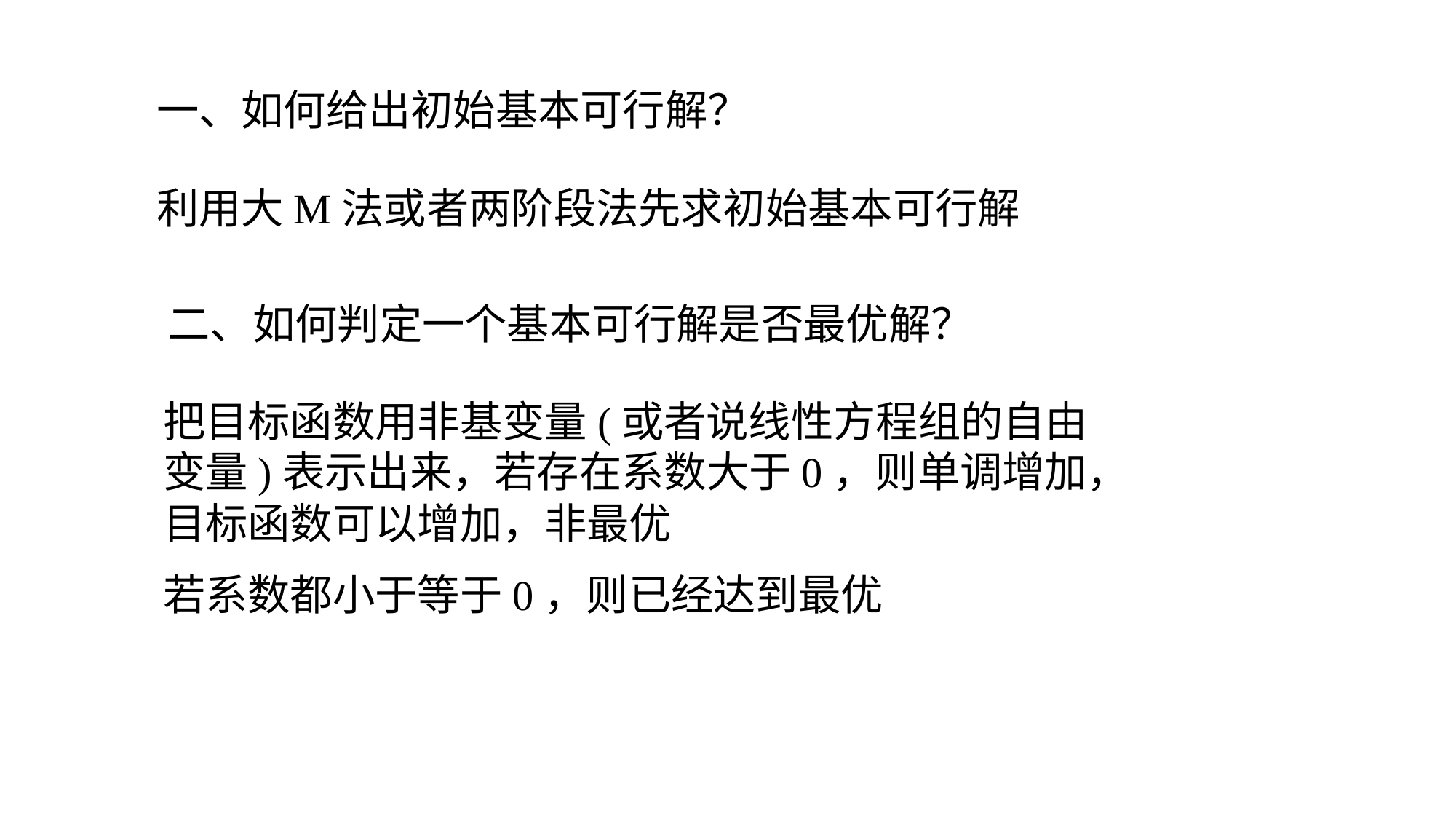

一、如何给出初始基本可行解？
利用大M法或者两阶段法先求初始基本可行解
二、如何判定一个基本可行解是否最优解？
把目标函数用非基变量(或者说线性方程组的自由变量)表示出来，若存在系数大于0，则单调增加，目标函数可以增加，非最优
若系数都小于等于0，则已经达到最优